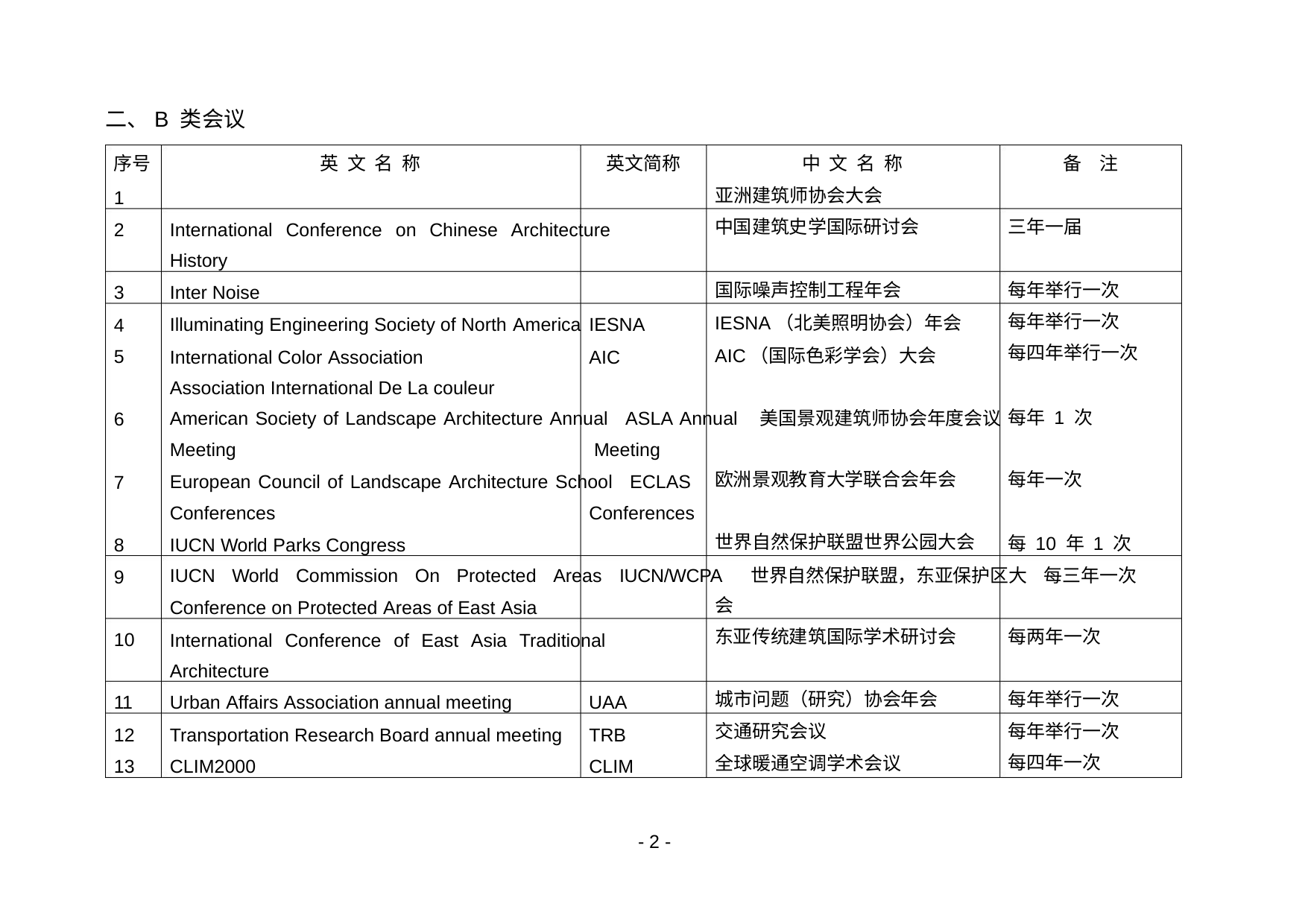

二、B 类会议

序号
英 文 名 称
英文简称
中 文 名 称
亚洲建筑师协会大会
备 注
1
中国建筑史学国际研讨会
三年一届
2
International Conference on Chinese Architecture
History
国际噪声控制工程年会
每年举行一次
每年举行一次
每四年举行一次
3
4
5
Inter Noise
IESNA（北美照明协会）年会
AIC（国际色彩学会）大会
Illuminating Engineering Society of North America
International Color Association
Association International De La couleur
IESNA
AIC
每年 1 次
American Society of Landscape Architecture Annual ASLA Annual 美国景观建筑师协会年度会议
Meeting Meeting
European Council of Landscape Architecture School ECLAS
6
7
欧洲景观教育大学联合会年会
每年一次
Conferences
Conferences
每 10 年 1 次
世界自然保护联盟世界公园大会
8
9
IUCN World Parks Congress
IUCN World Commission On Protected Areas IUCN/WCPA 世界自然保护联盟，东亚保护区大 每三年一次
会
Conference on Protected Areas of East Asia
International Conference of East Asia Traditional
Architecture
东亚传统建筑国际学术研讨会
每两年一次
10
城市问题（研究）协会年会
交通研究会议
每年举行一次
每年举行一次
每四年一次
11
12
13
Urban Affairs Association annual meeting
Transportation Research Board annual meeting
CLIM2000
UAA
TRB
全球暖通空调学术会议
CLIM
- 2 -